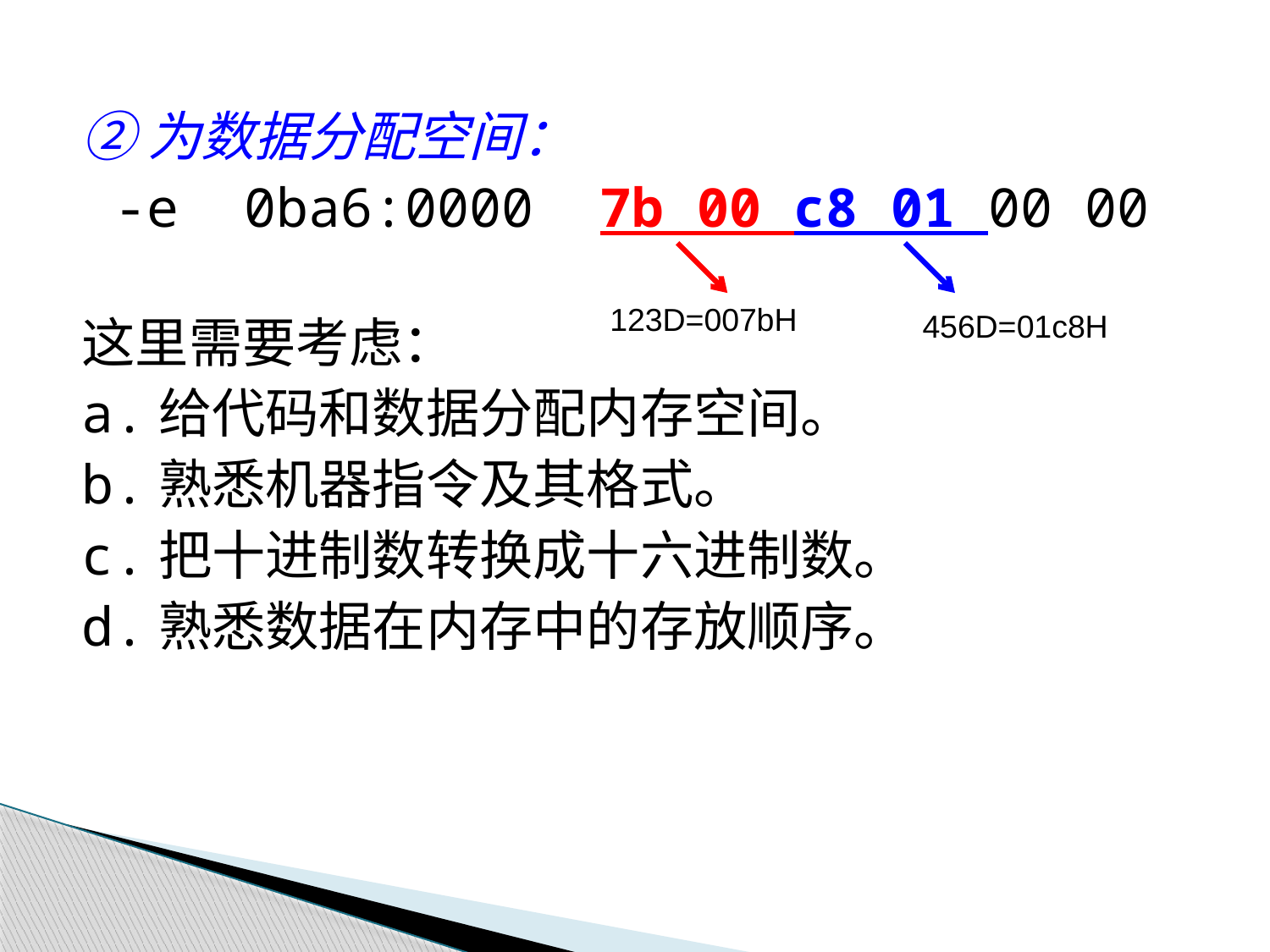

②为数据分配空间：
	 -e  0ba6:0000  7b 00 c8 01 00 00
这里需要考虑：
	a.给代码和数据分配内存空间。
	b.熟悉机器指令及其格式。
	c.把十进制数转换成十六进制数。
	d.熟悉数据在内存中的存放顺序。

123D=007bH
456D=01c8H